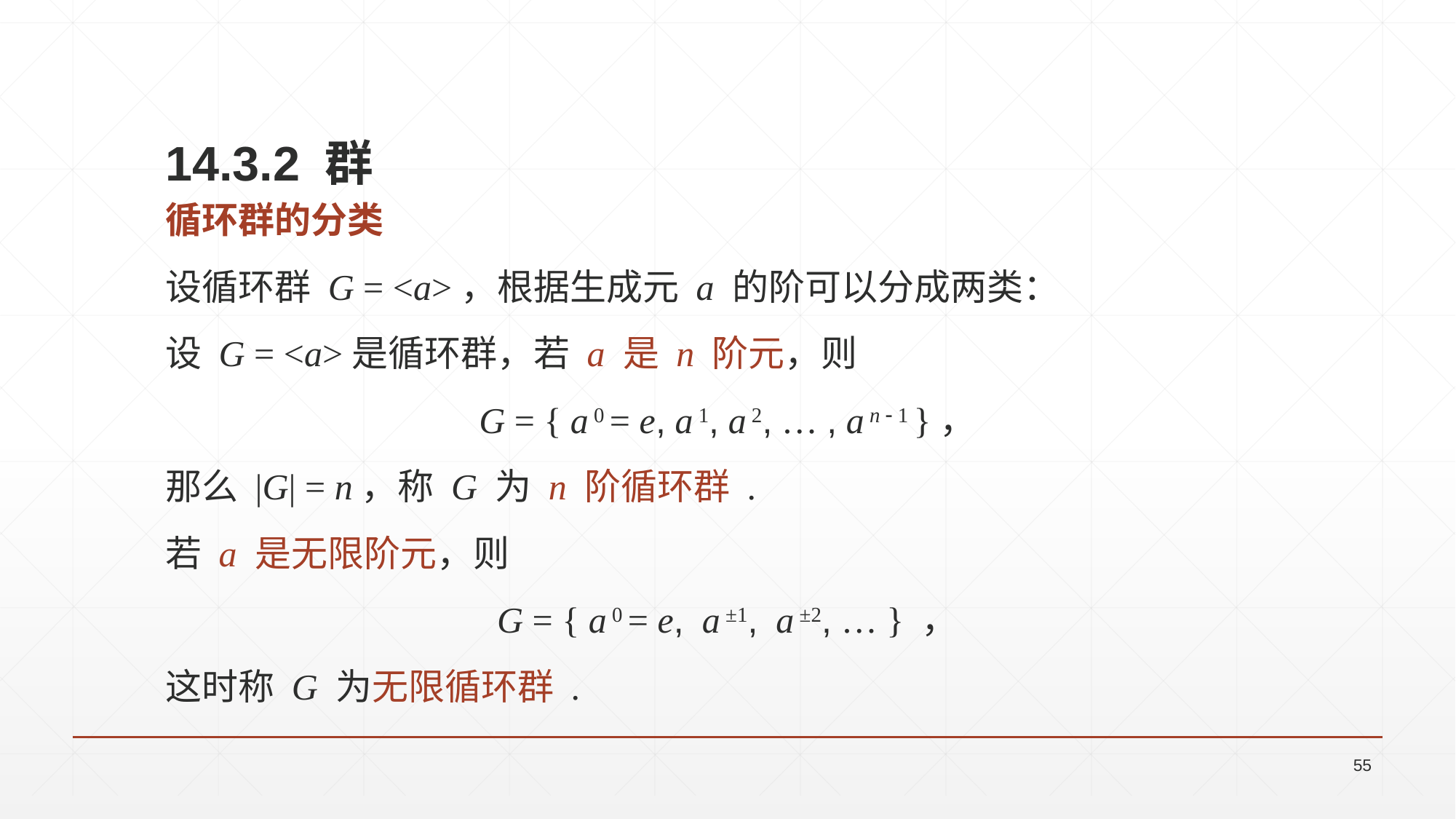

14.3.2 群
循环群的分类
设循环群 G = <a>，根据生成元 a 的阶可以分成两类：
设 G = <a>是循环群，若 a 是 n 阶元，则
G = { a 0 = e, a 1, a 2, … , a n − 1 }，
那么 |G| = n，称 G 为 n 阶循环群 .
若 a 是无限阶元，则
G = { a 0 = e,  a ±1,  a ±2, … } ，
这时称 G 为无限循环群 .

55